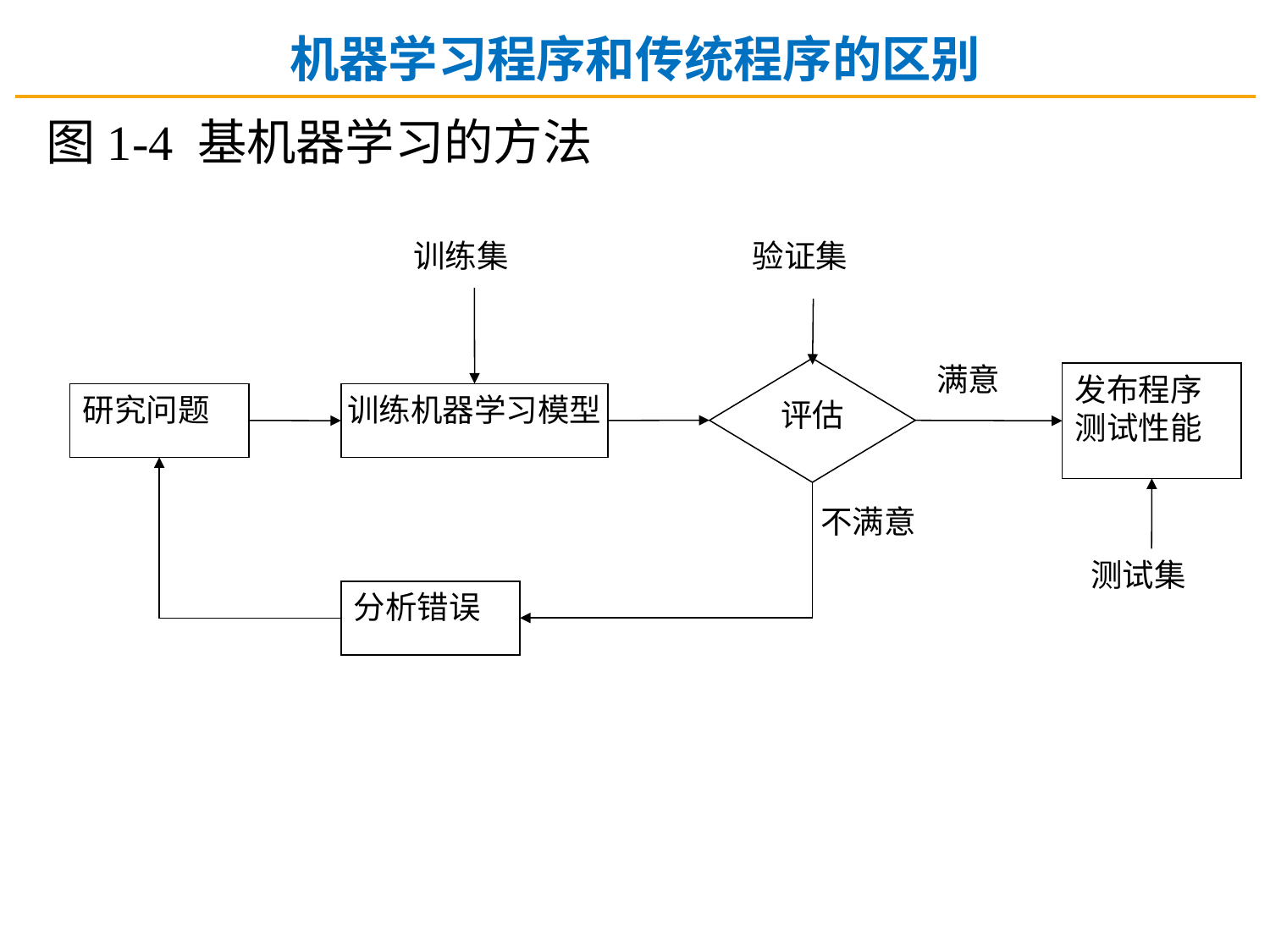

机器学习程序和传统程序的区别
图1-4 基机器学习的方法

训练集
验证集

满意
评估
发布程序
测试性能
研究问题
训练机器学习模型

不满意
测试集
分析错误